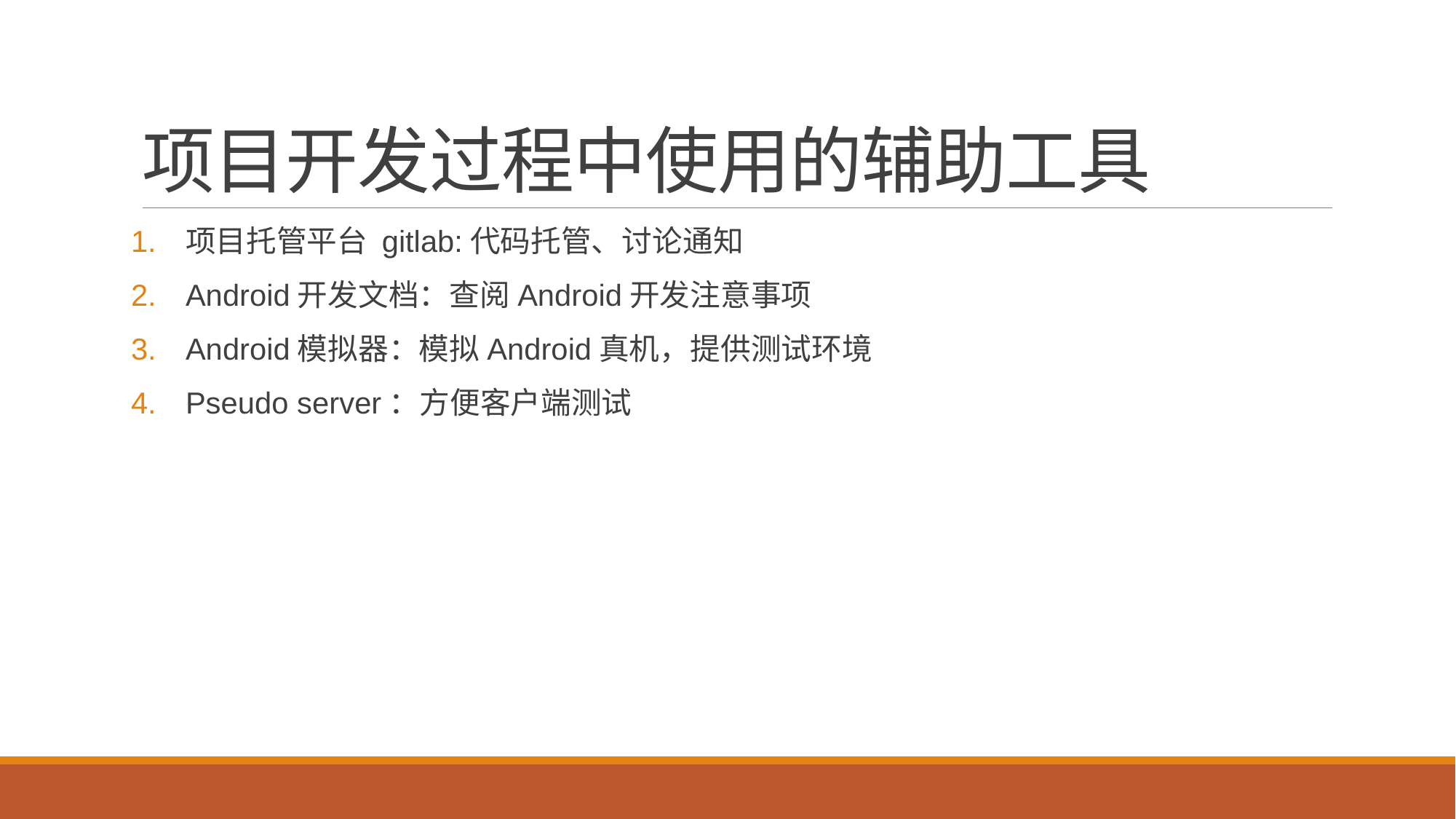

# 项目开发过程中使用的辅助工具
项目托管平台 gitlab:代码托管、讨论通知
Android开发文档：查阅Android开发注意事项
Android模拟器：模拟Android真机，提供测试环境
Pseudo server：方便客户端测试